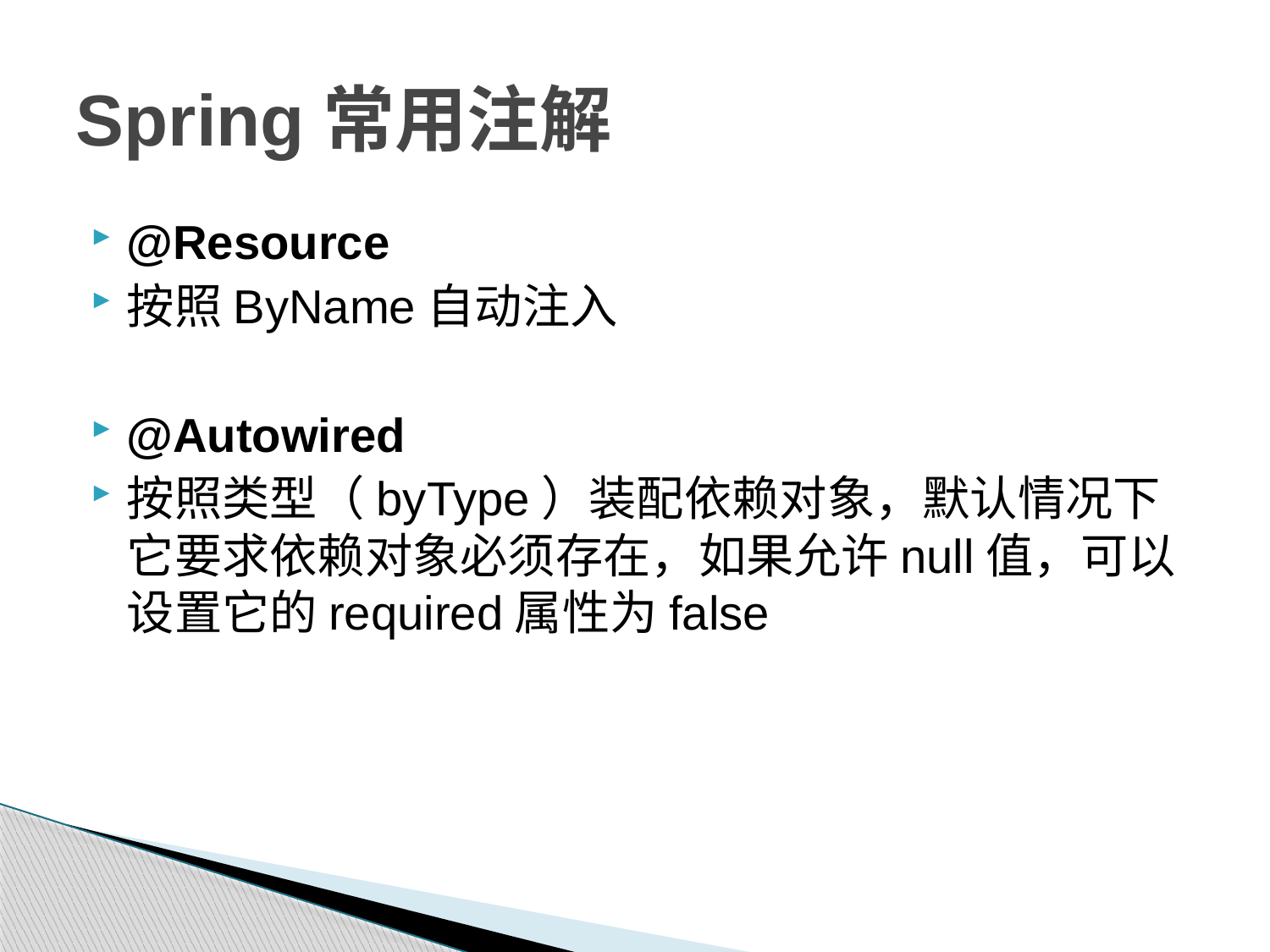

# Spring常用注解
@Resource
按照ByName自动注入

@Autowired
按照类型（byType）装配依赖对象，默认情况下它要求依赖对象必须存在，如果允许null值，可以设置它的required属性为false